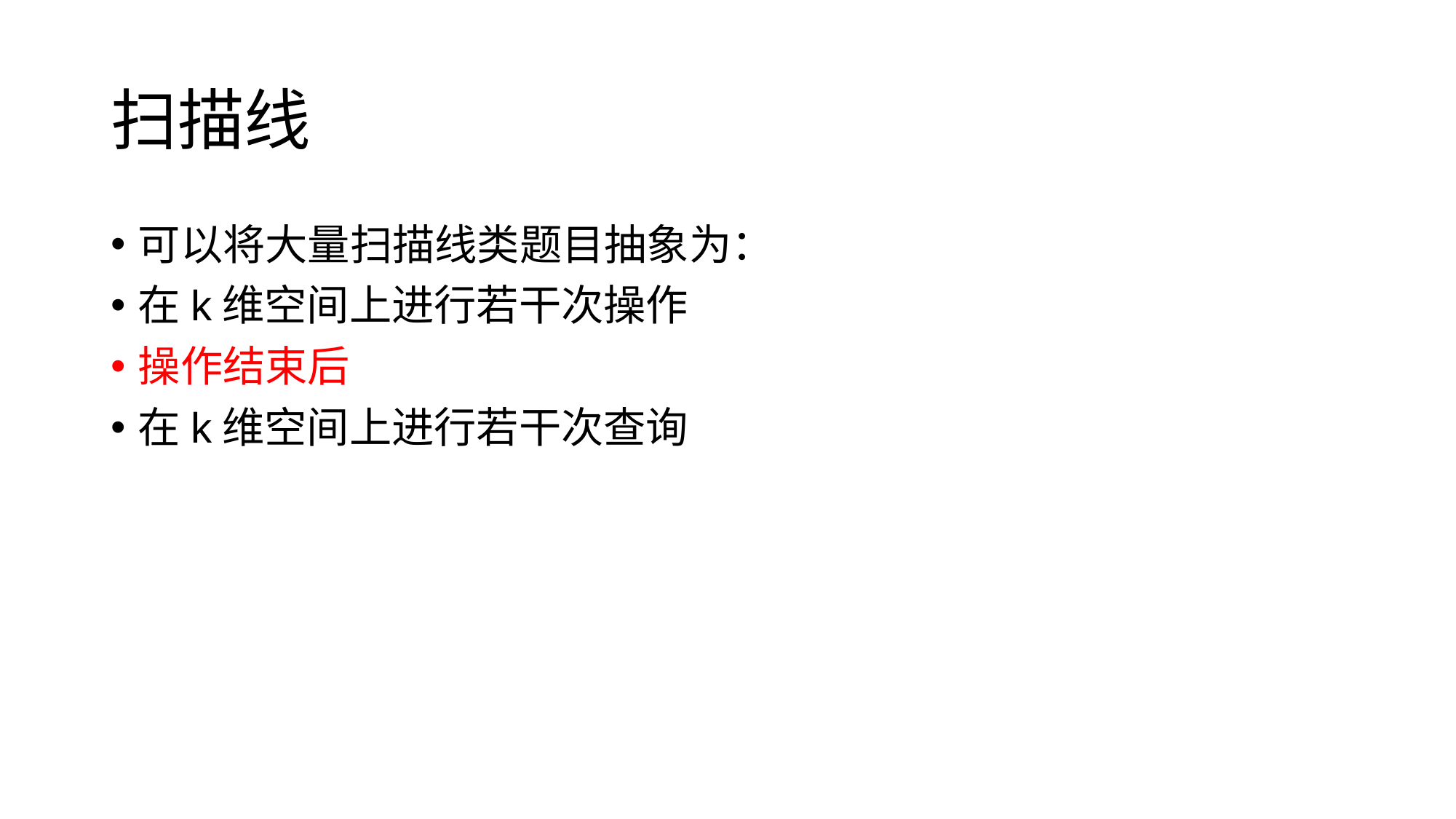

# 扫描线
可以将大量扫描线类题目抽象为：
在k维空间上进行若干次操作
操作结束后
在k维空间上进行若干次查询